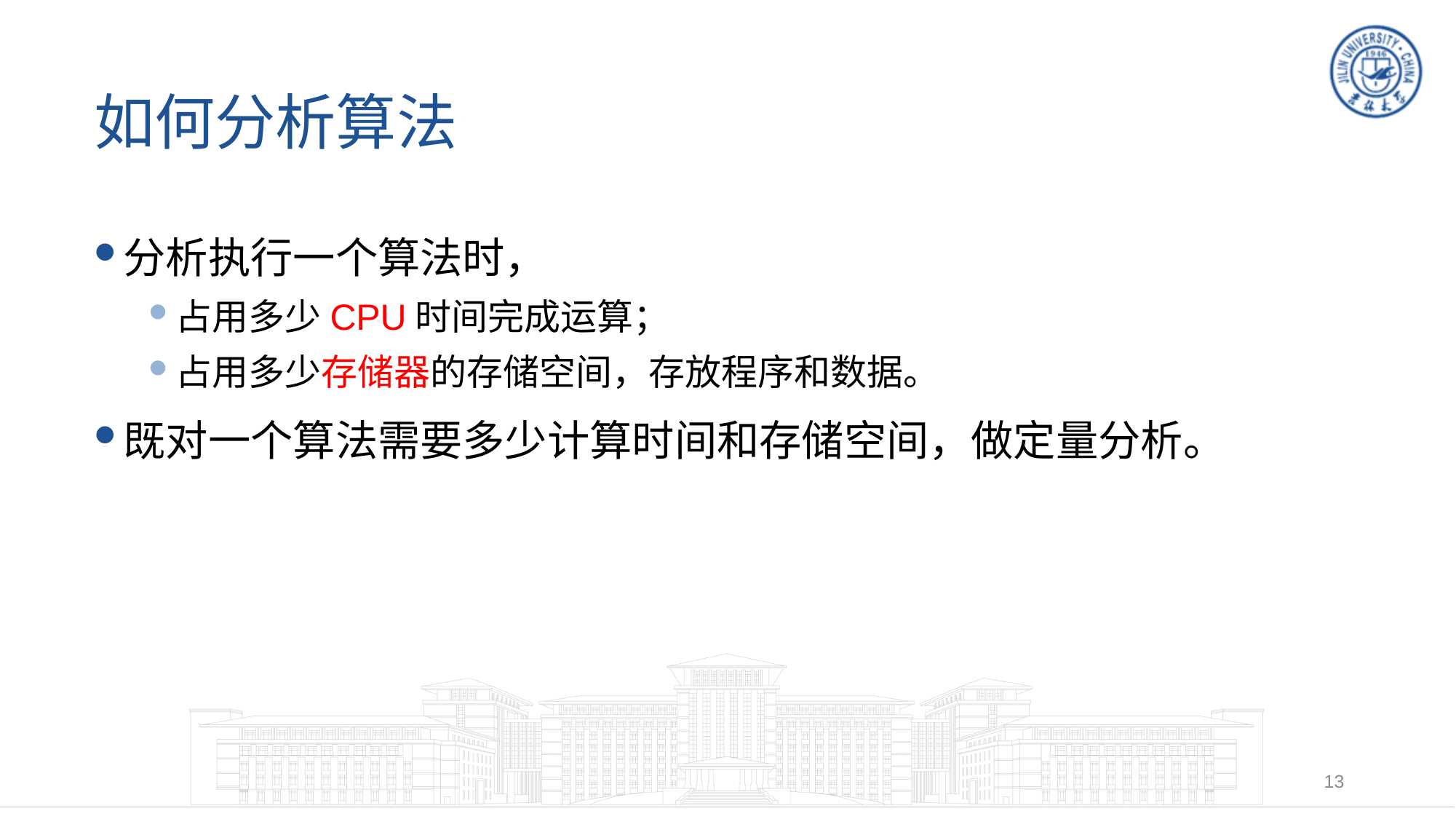

# 如何分析算法
分析执行一个算法时，
占用多少CPU时间完成运算；
占用多少存储器的存储空间，存放程序和数据。
既对一个算法需要多少计算时间和存储空间，做定量分析。

13